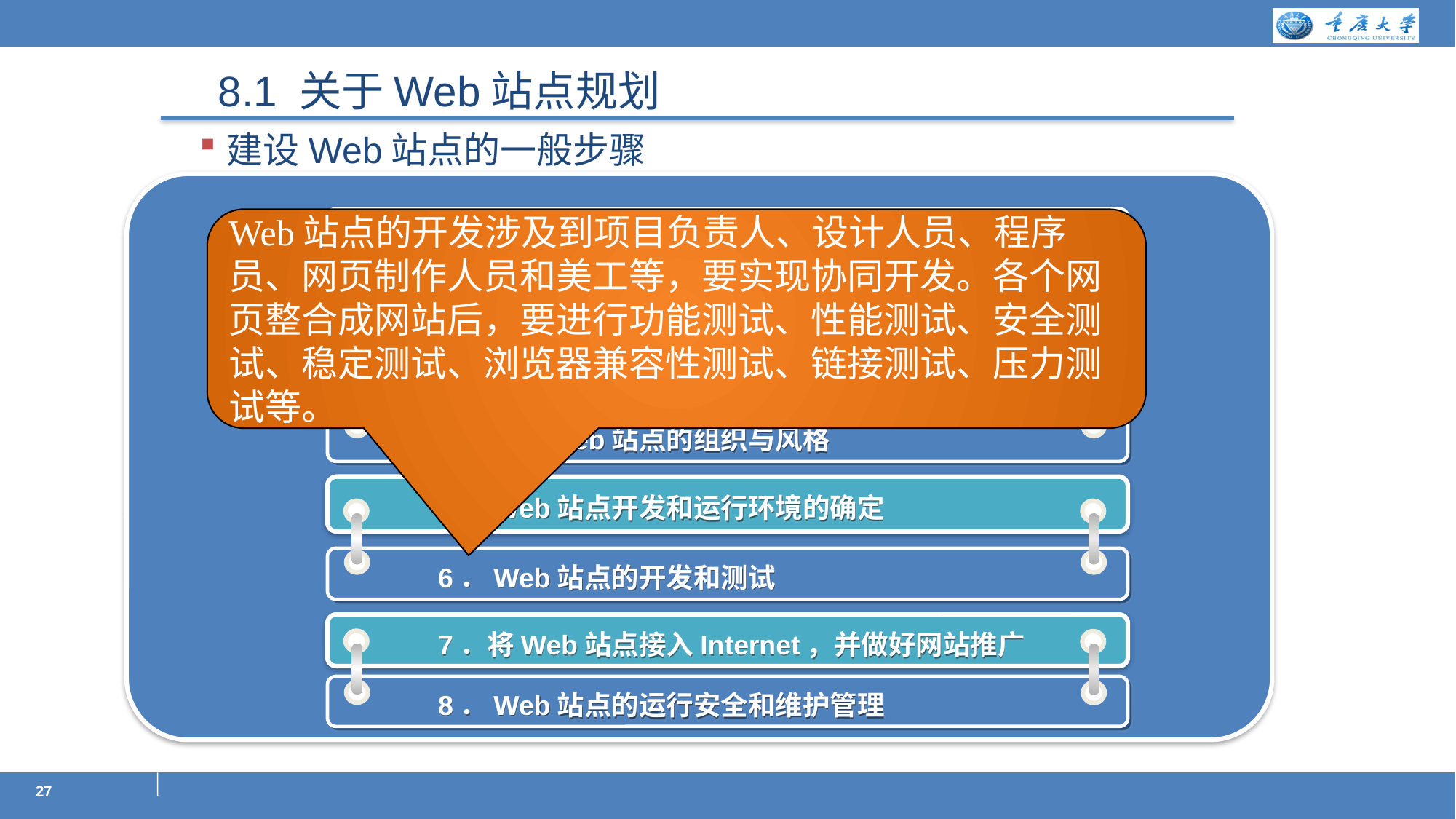

8.1 关于Web站点规划
建设Web站点的一般步骤

Web站点的开发涉及到项目负责人、设计人员、程序员、网页制作人员和美工等，要实现协同开发。各个网页整合成网站后，要进行功能测试、性能测试、安全测试、稳定测试、浏览器兼容性测试、链接测试、压力测试等。
1．Web站点的准备

2．域名注册

3．Web站点的需求分析和总体设计

4．确定Web站点的组织与风格

5．Web站点开发和运行环境的确定

6．Web站点的开发和测试

7．将Web站点接入Internet，并做好网站推广

8．Web站点的运行安全和维护管理
27